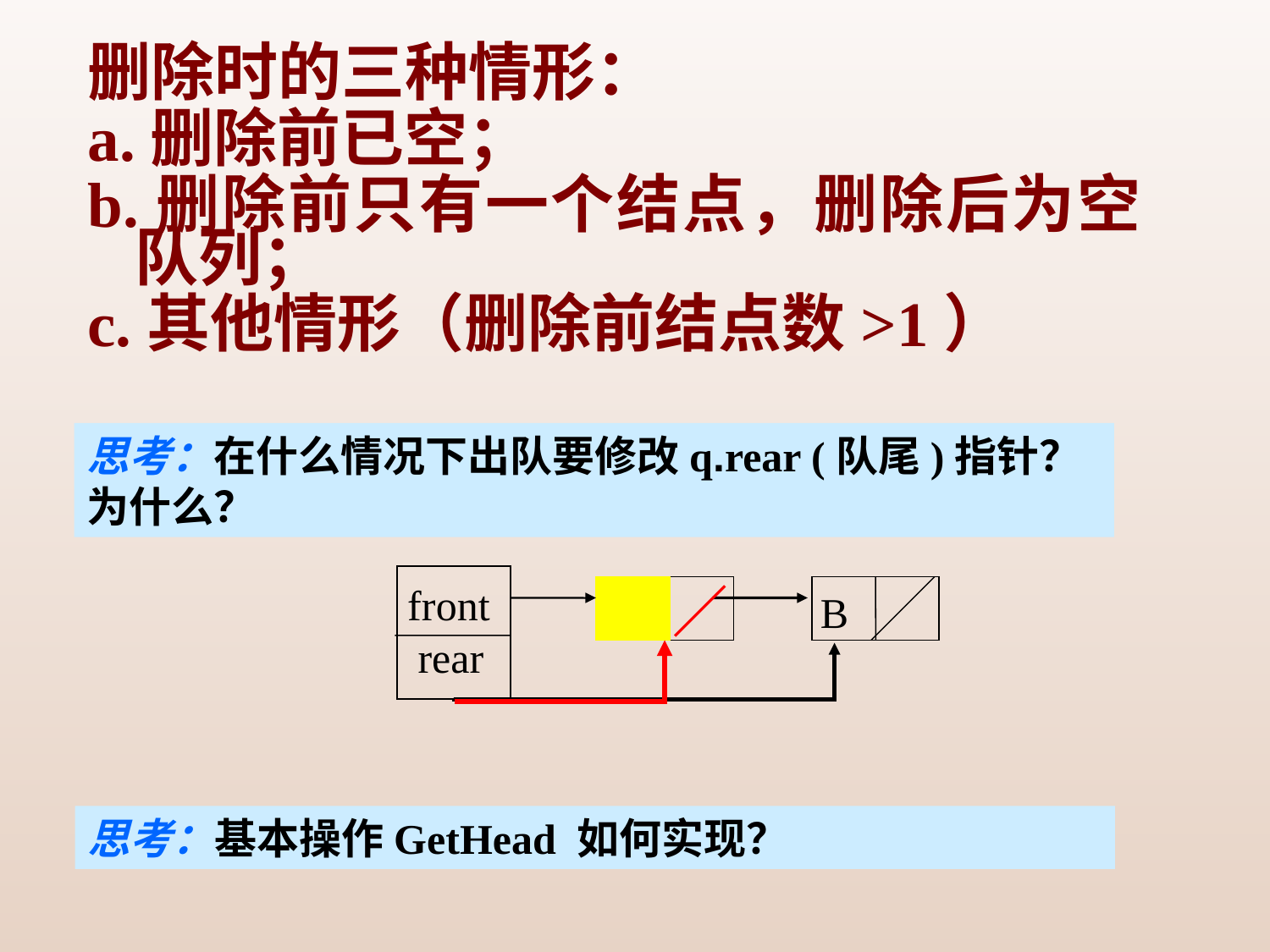

删除时的三种情形：
a.删除前已空；
b.删除前只有一个结点，删除后为空队列；
c.其他情形（删除前结点数>1）

思考：在什么情况下出队要修改q.rear (队尾)指针？为什么？

front
rear

B

思考：基本操作GetHead 如何实现？